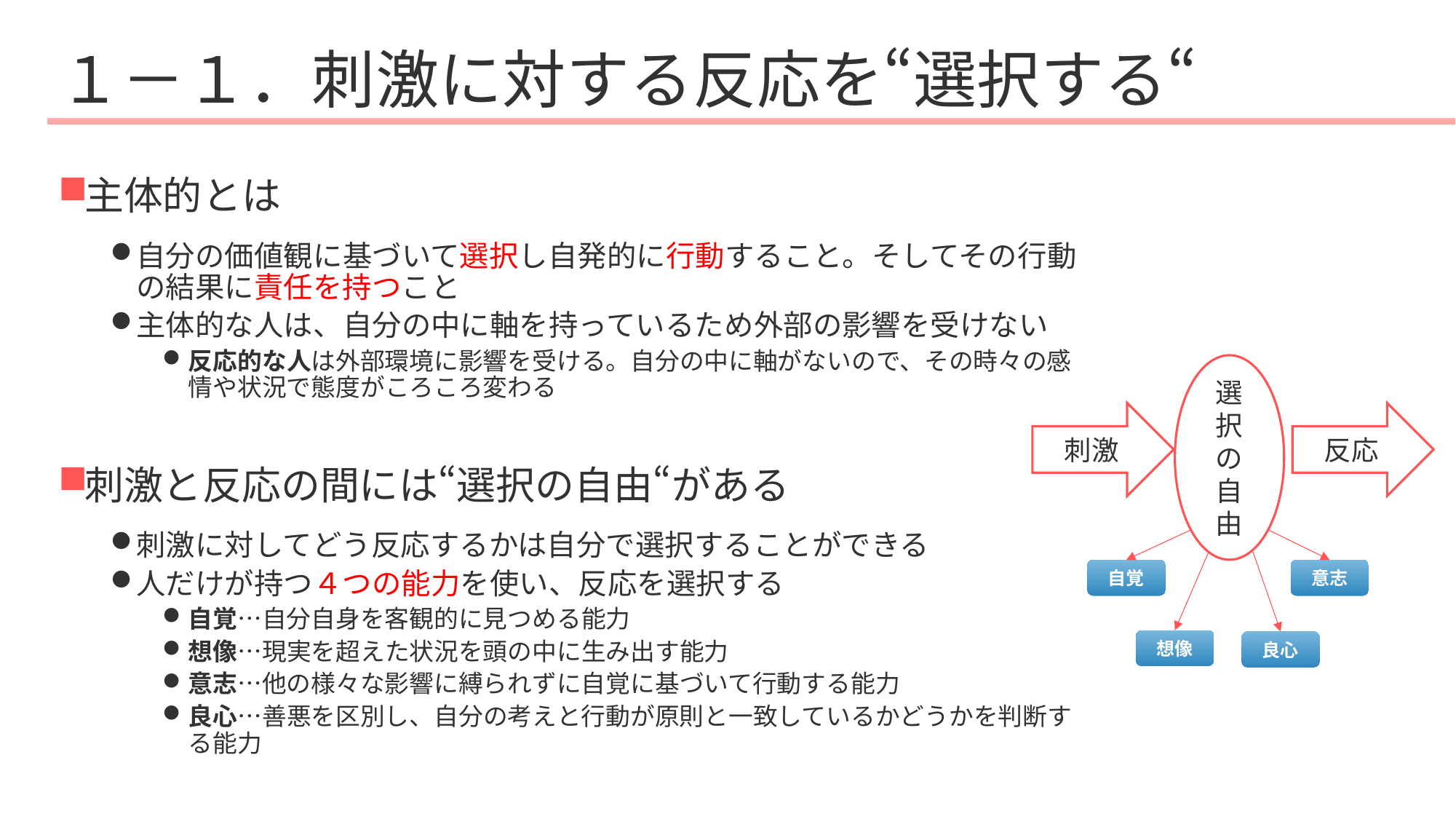

# １－１．刺激に対する反応を“選択する“
主体的とは
自分の価値観に基づいて選択し自発的に行動すること。そしてその行動の結果に責任を持つこと
主体的な人は、自分の中に軸を持っているため外部の影響を受けない
反応的な人は外部環境に影響を受ける。自分の中に軸がないので、その時々の感情や状況で態度がころころ変わる
刺激と反応の間には“選択の自由“がある
刺激に対してどう反応するかは自分で選択することができる
人だけが持つ４つの能力を使い、反応を選択する
自覚…自分自身を客観的に見つめる能力
想像…現実を超えた状況を頭の中に生み出す能力
意志…他の様々な影響に縛られずに自覚に基づいて行動する能力
良心…善悪を区別し、自分の考えと行動が原則と一致しているかどうかを判断する能力
選択の自由
反応
刺激
自覚
意志
想像
良心
28